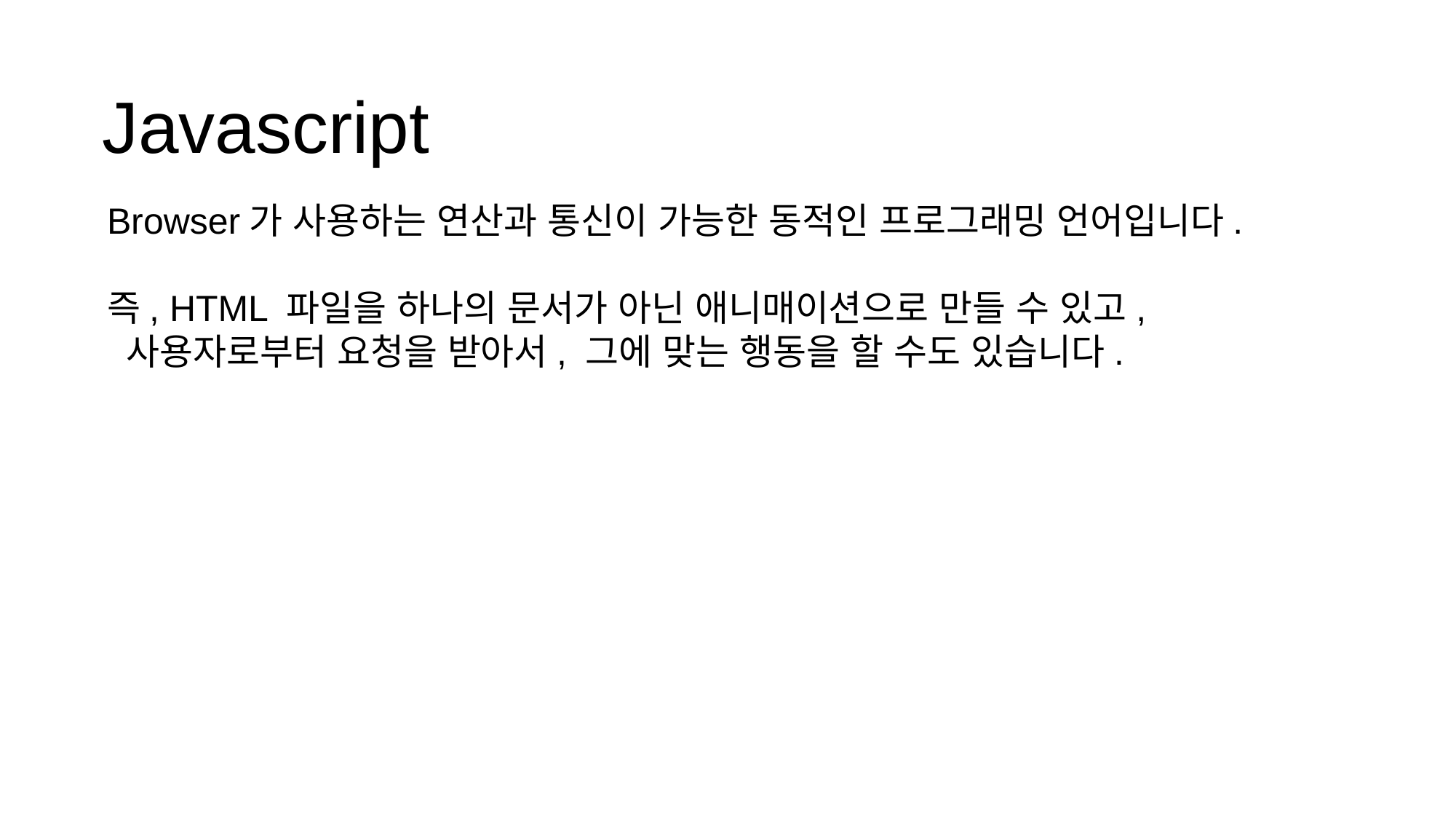

Javascript
Browser가 사용하는 연산과 통신이 가능한 동적인 프로그래밍 언어입니다.

즉, HTML 파일을 하나의 문서가 아닌 애니매이션으로 만들 수 있고,
 사용자로부터 요청을 받아서, 그에 맞는 행동을 할 수도 있습니다.
https://thre